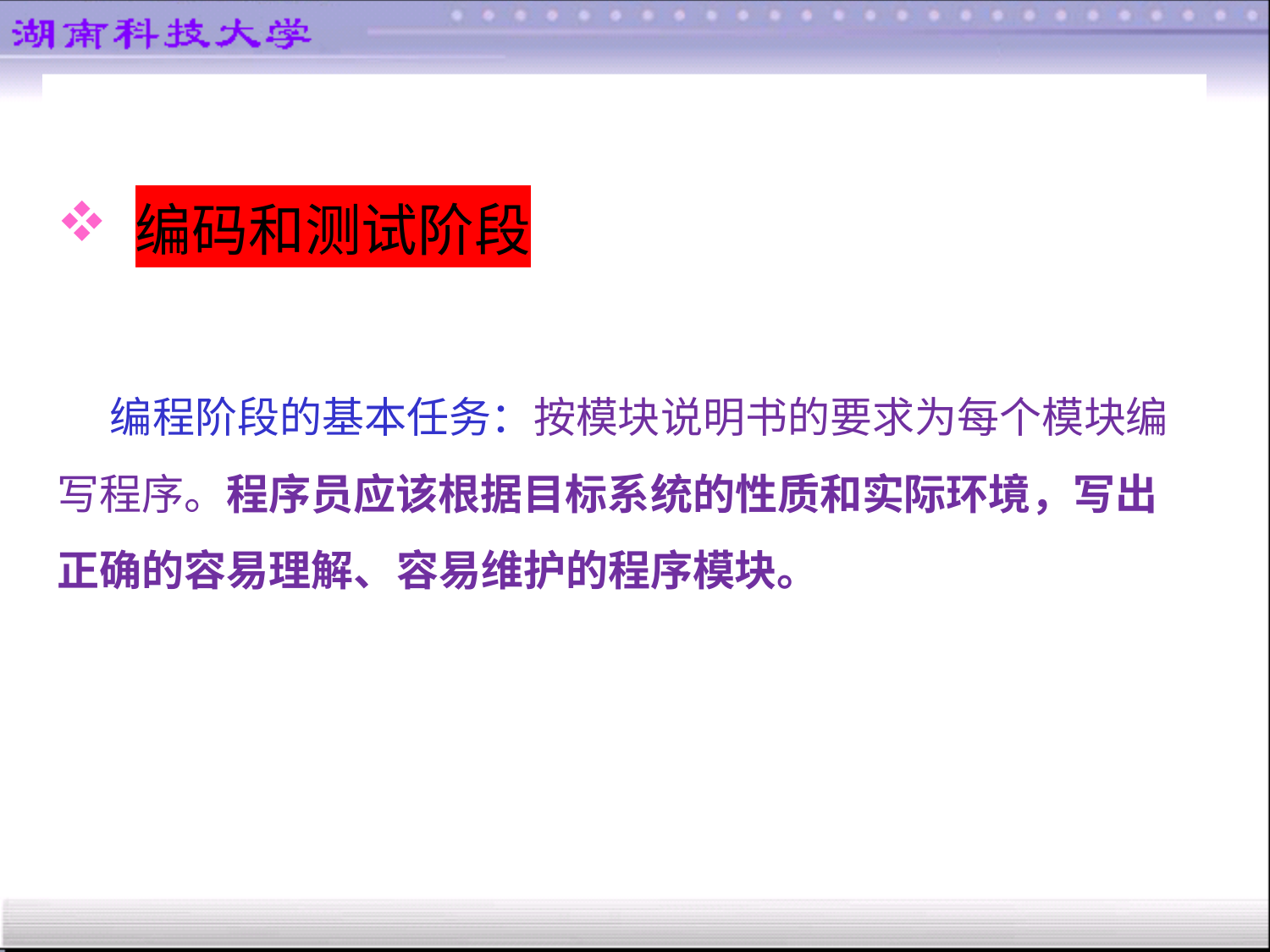

编码和测试阶段

    编程阶段的基本任务：按模块说明书的要求为每个模块编写程序。程序员应该根据目标系统的性质和实际环境，写出正确的容易理解、容易维护的程序模块。